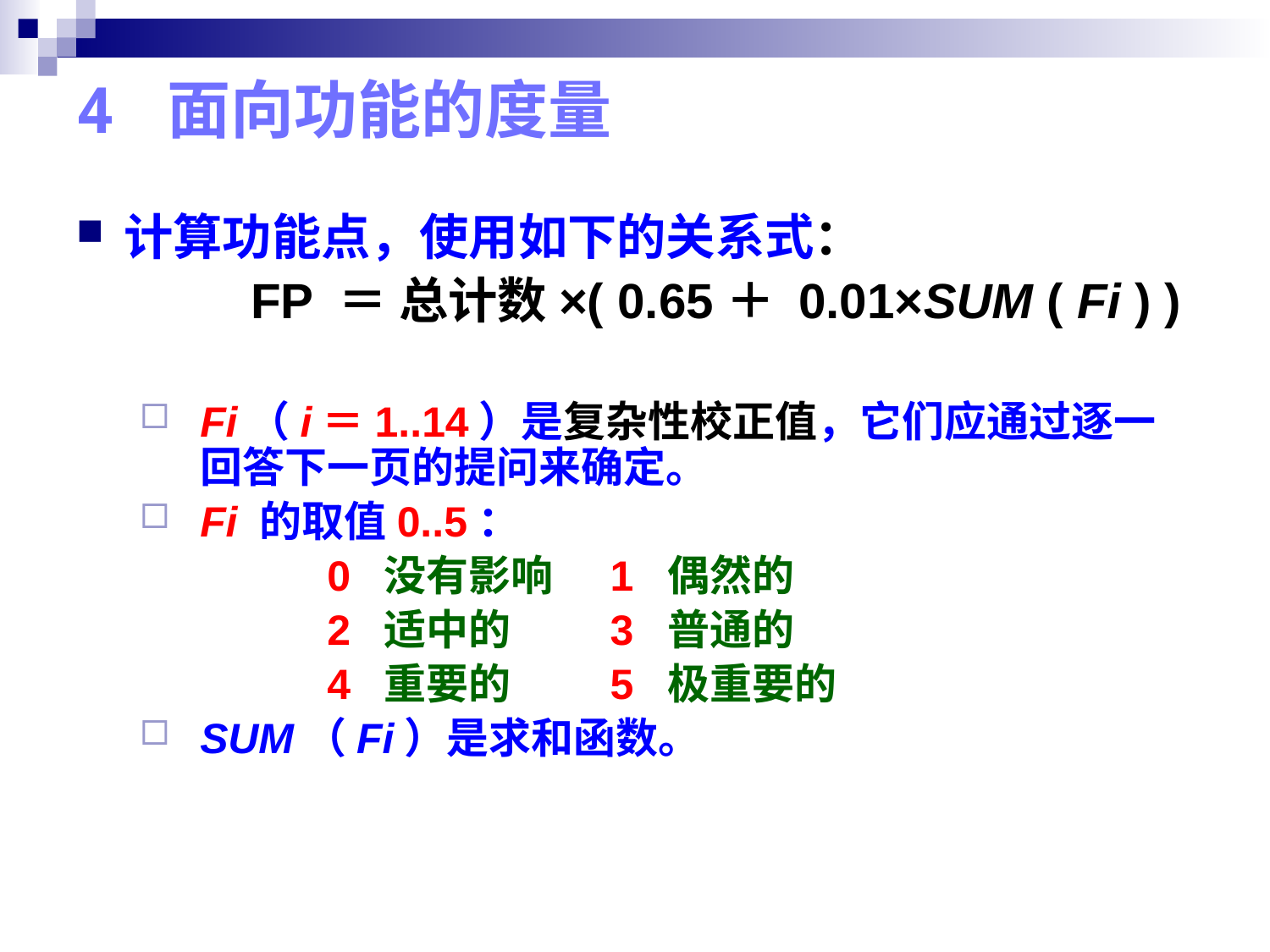

# 4 面向功能的度量
计算功能点，使用如下的关系式：
		FP ＝ 总计数×( 0.65＋ 0.01×SUM ( Fi ) )

Fi（i＝1..14）是复杂性校正值，它们应通过逐一回答下一页的提问来确定。
Fi 的取值0..5：
		0  没有影响	  1  偶然的
		2  适中的	  3  普通的
		4  重要的	  5  极重要的
SUM（Fi）是求和函数。

16